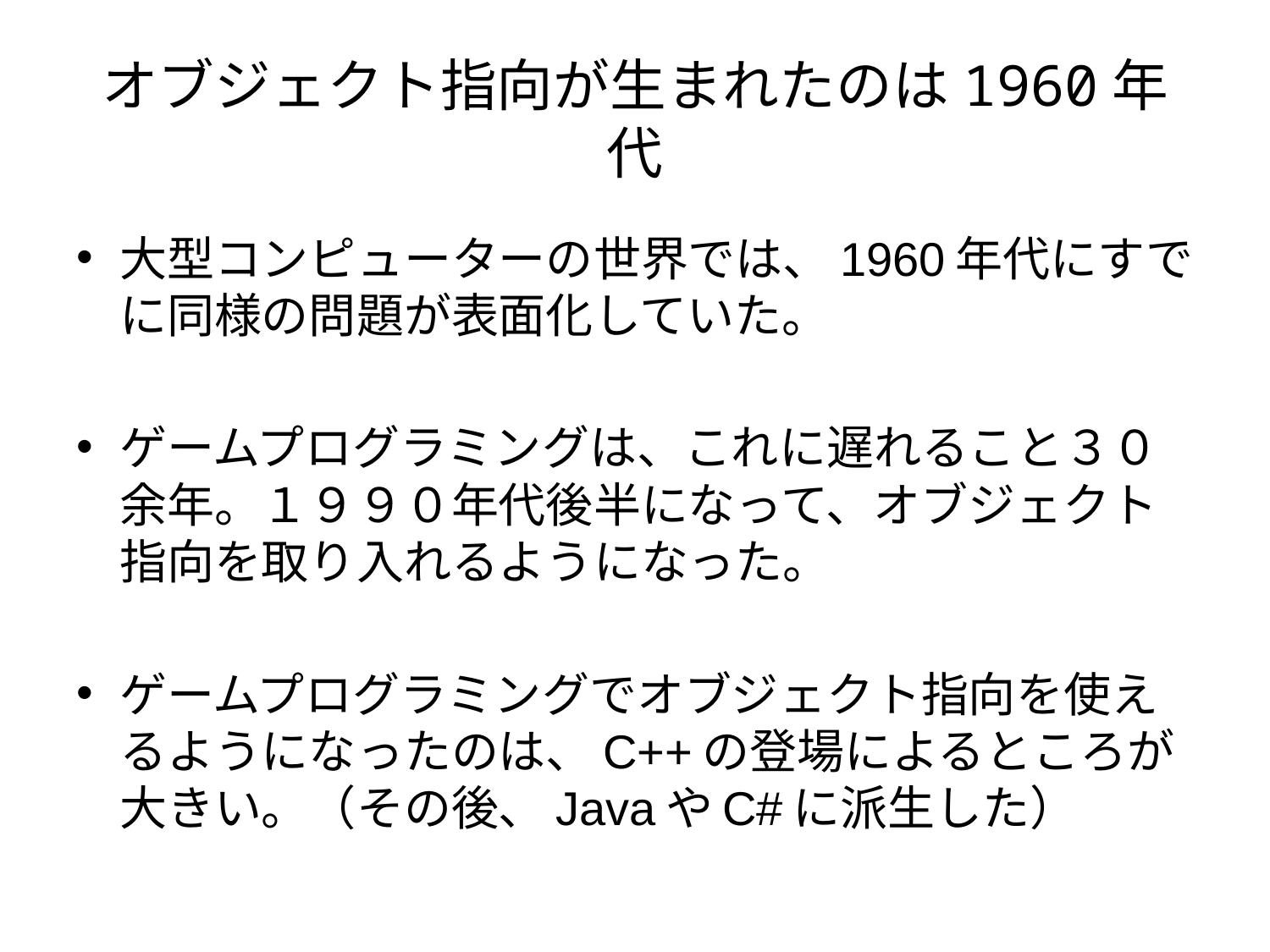

# オブジェクト指向が生まれたのは1960年代
大型コンピューターの世界では、1960年代にすでに同様の問題が表面化していた。

ゲームプログラミングは、これに遅れること３０余年。１９９０年代後半になって、オブジェクト指向を取り入れるようになった。

ゲームプログラミングでオブジェクト指向を使えるようになったのは、C++の登場によるところが大きい。（その後、JavaやC#に派生した）